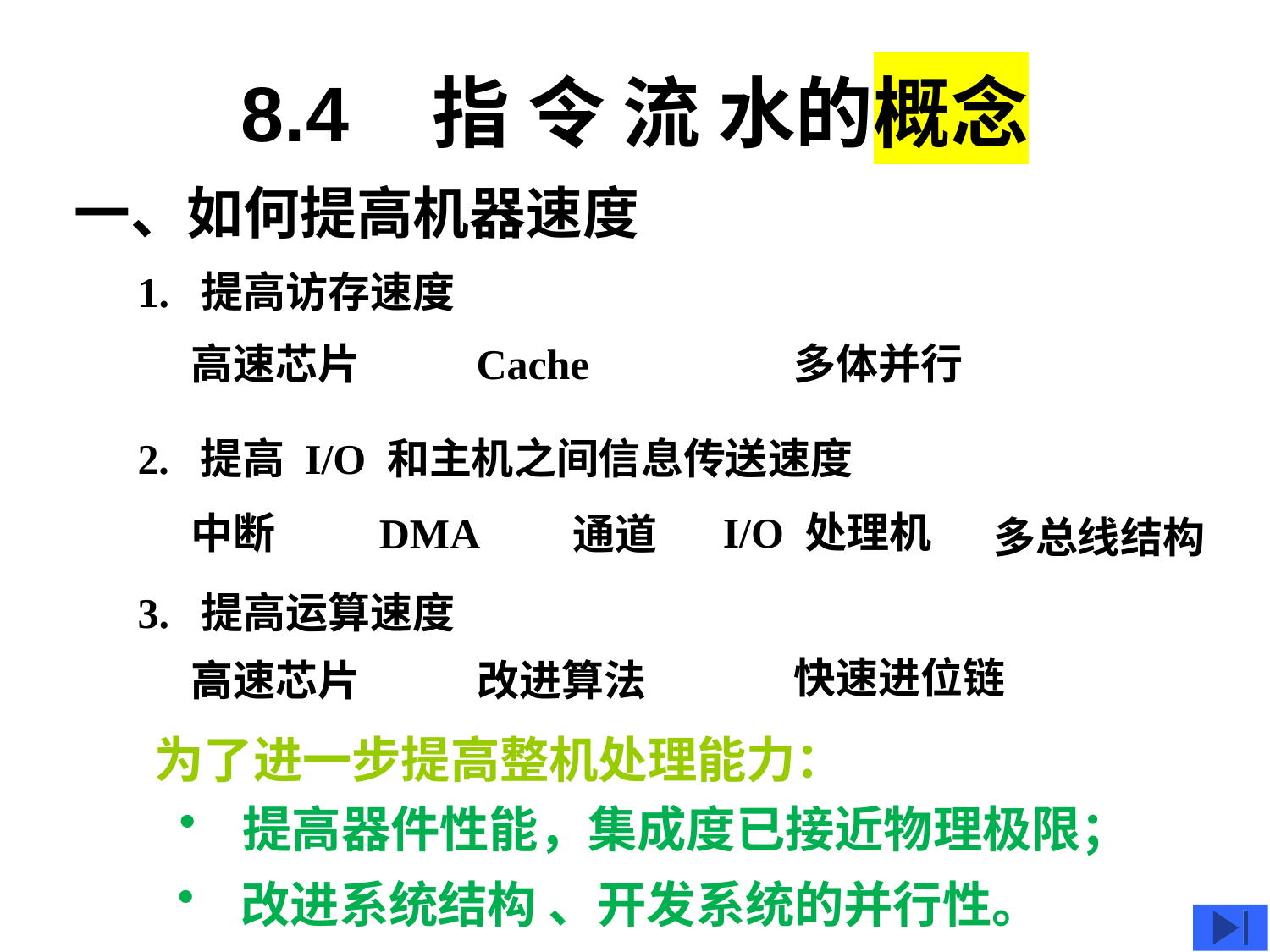

# 8.4   指 令 流 水的概念
一、如何提高机器速度
1.  提高访存速度
高速芯片
Cache
多体并行
2.  提高 I/O 和主机之间信息传送速度
I/O 处理机
中断
DMA
通道
多总线结构
3.  提高运算速度
快速进位链
高速芯片
改进算法
为了进一步提高整机处理能力：
提高器件性能，集成度已接近物理极限；
改进系统结构 、开发系统的并行性。